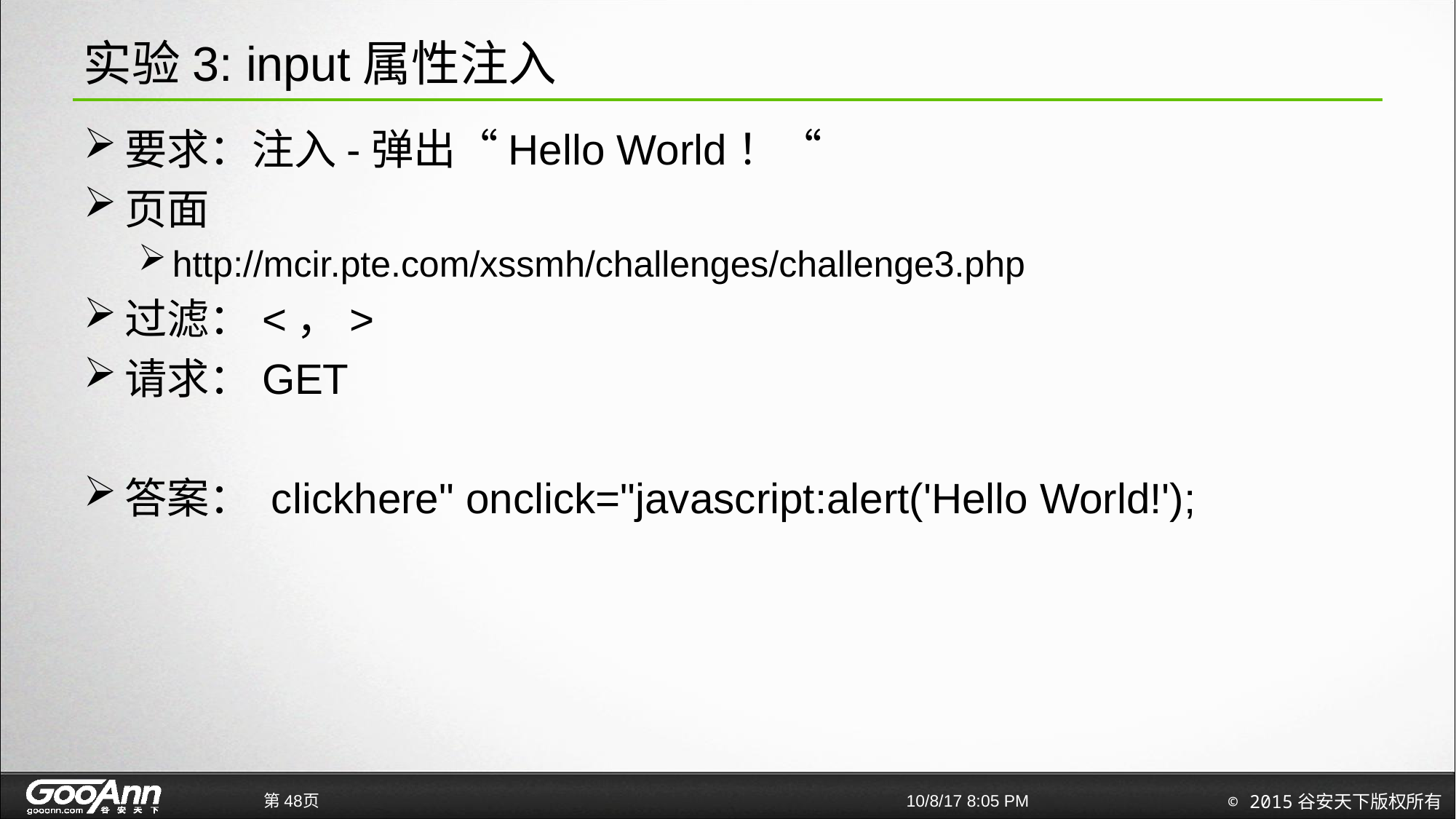

# 实验3: input属性注入
要求：注入-弹出“Hello World！“
页面
http://mcir.pte.com/xssmh/challenges/challenge3.php
过滤：<，>
请求：GET

答案： clickhere" onclick="javascript:alert('Hello World!');